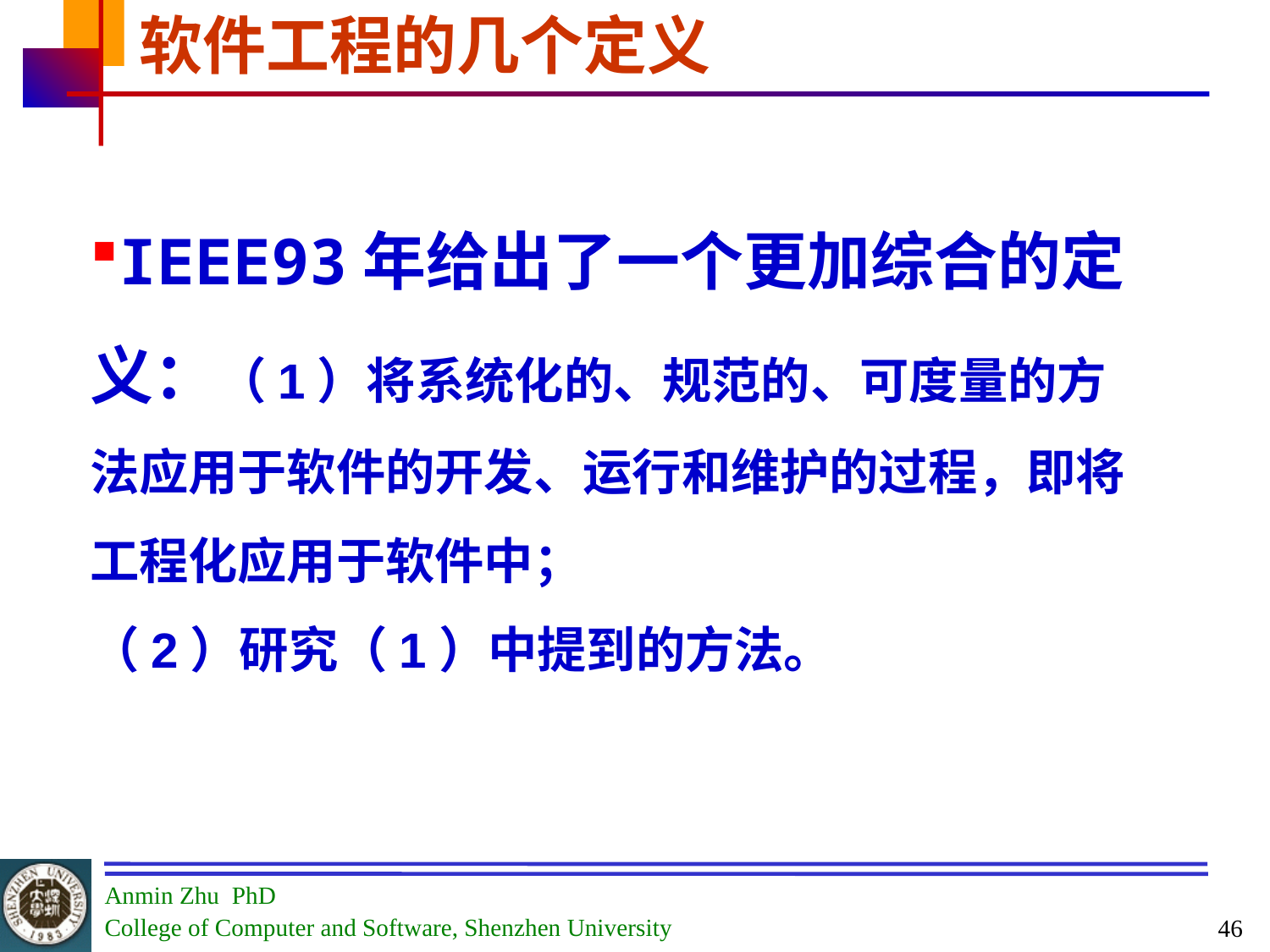

软件工程的几个定义
IEEE93年给出了一个更加综合的定义：（1）将系统化的、规范的、可度量的方法应用于软件的开发、运行和维护的过程，即将工程化应用于软件中；
（2）研究（1）中提到的方法。